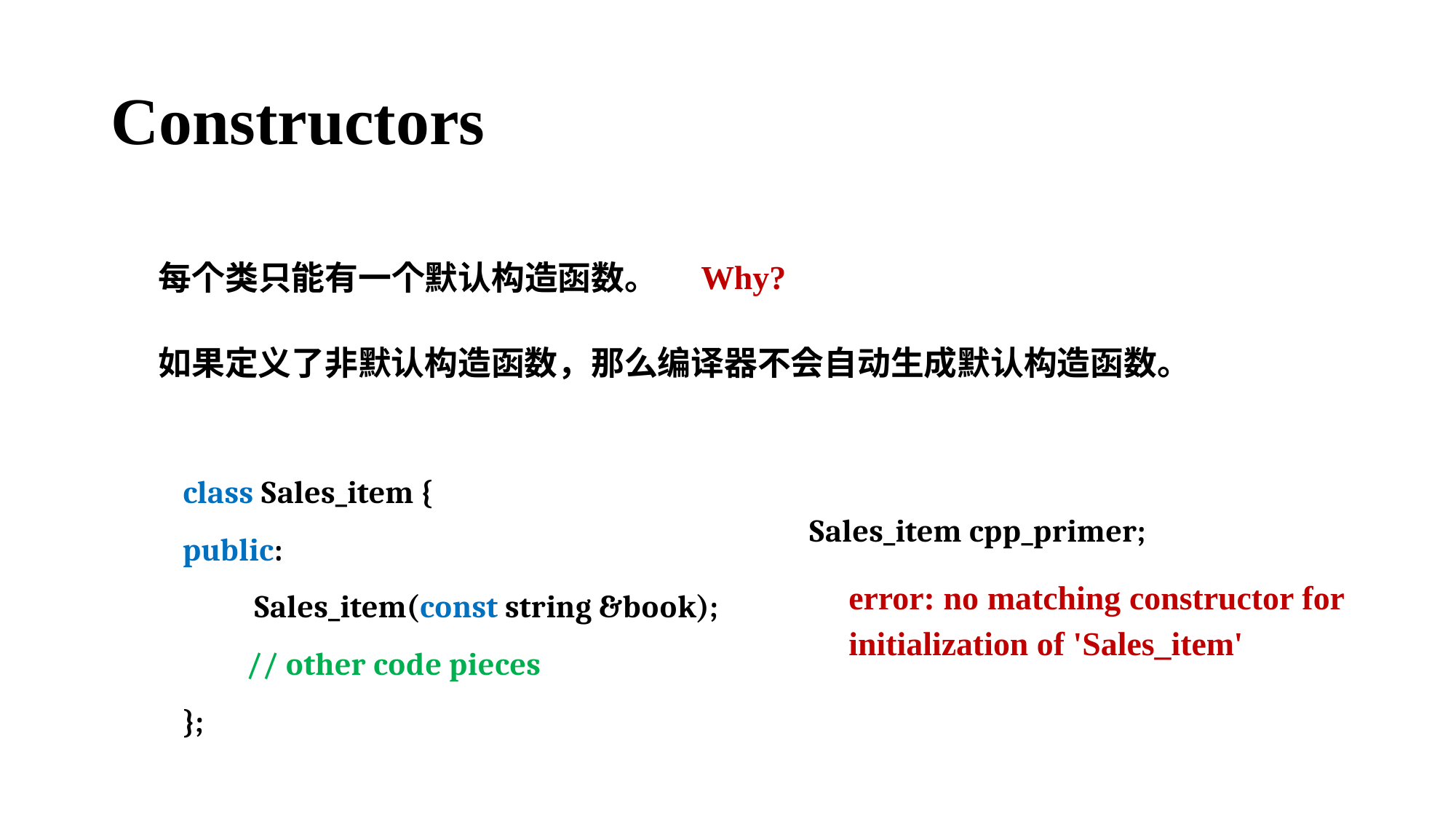

# Constructors
Why?
每个类只能有一个默认构造函数。
如果定义了非默认构造函数，那么编译器不会自动生成默认构造函数。
class Sales_item {
public:
          Sales_item(const string &book);
         // other code pieces
};
Sales_item cpp_primer;
error: no matching constructor for initialization of 'Sales_item'